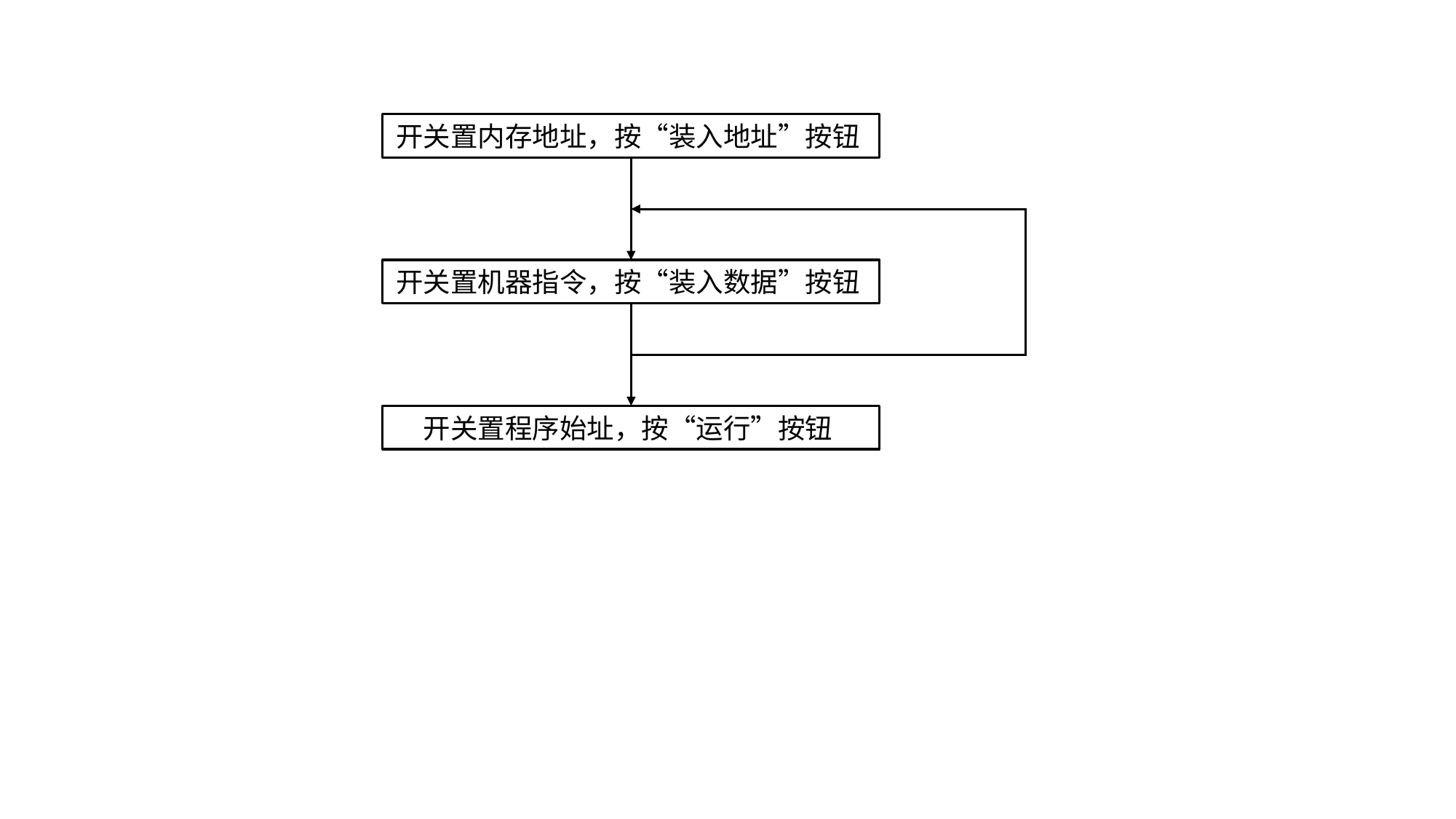

开关置内存地址，按“装入地址”按钮
开关置机器指令，按“装入数据”按钮
开关置程序始址，按“运行”按钮